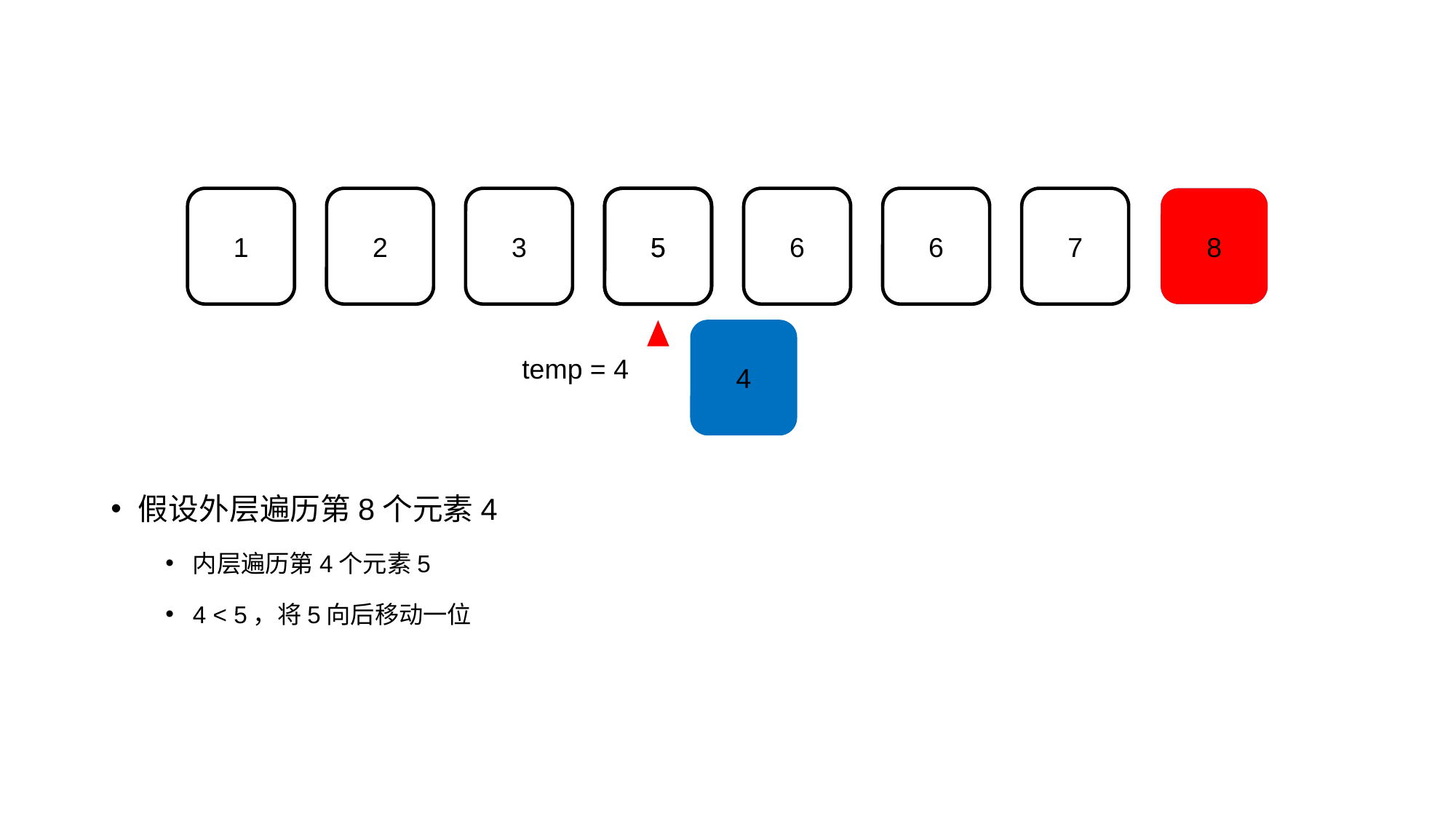

5
6
7
8
5
1
2
3
6
4
4

temp = 4
假设外层遍历第8个元素4
内层遍历第4个元素5
4 < 5，将5向后移动一位